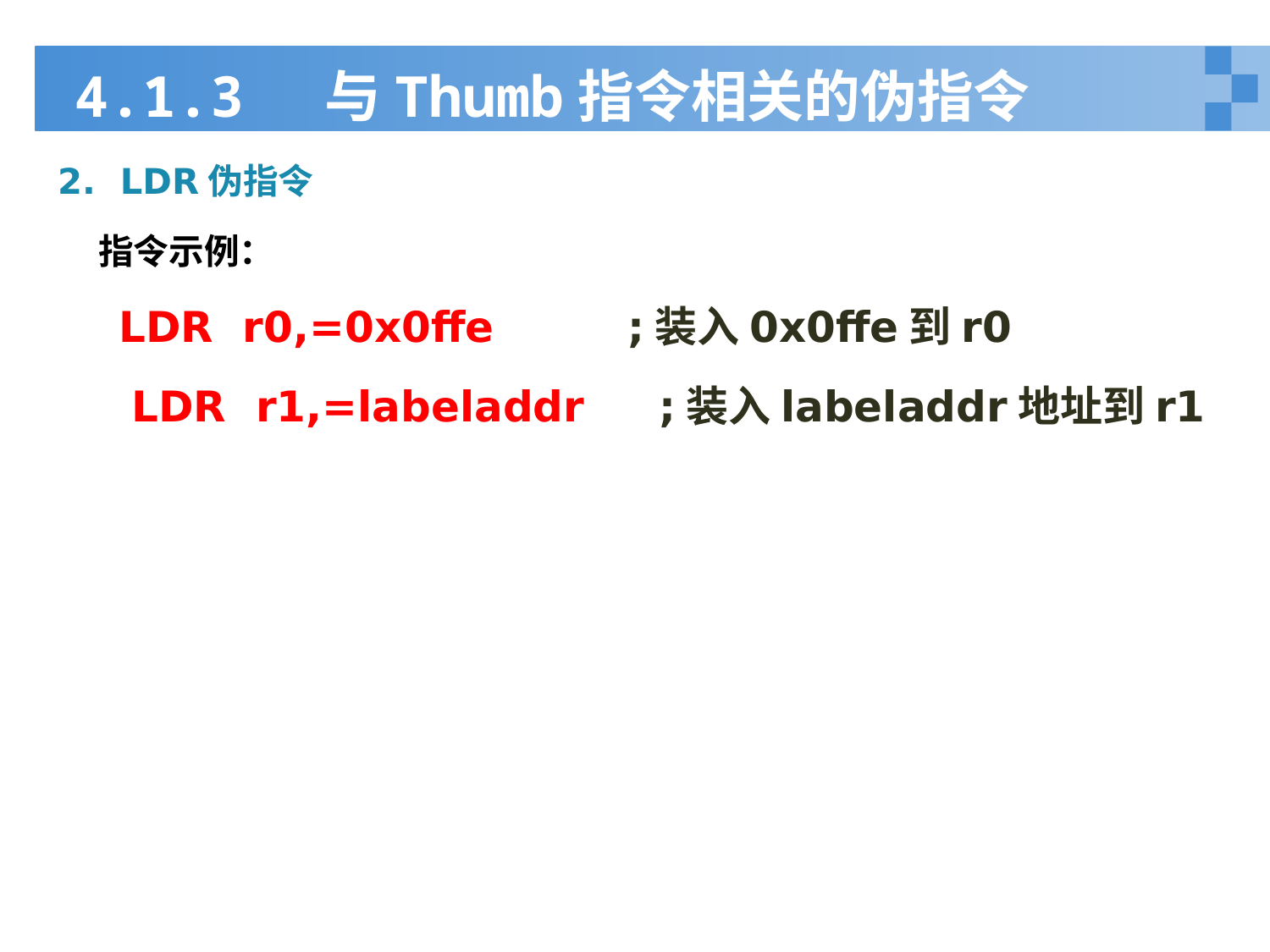

# 4.1.3  与Thumb指令相关的伪指令
2.  LDR伪指令
    指令示例：
	 LDR  r0,=0x0ffe         ;装入0x0ffe到r0
     LDR  r1,=labeladdr     ;装入labeladdr地址到r1